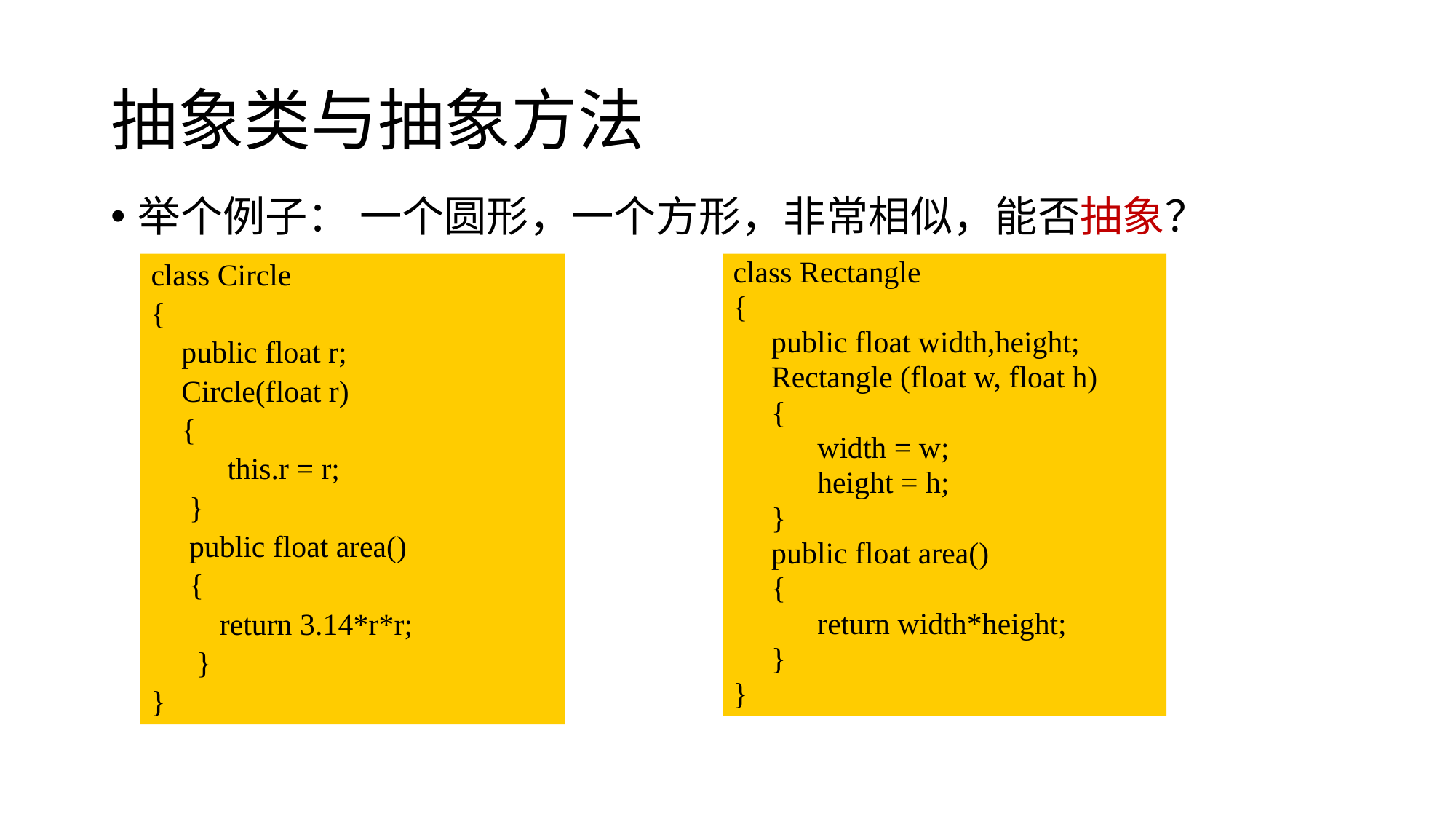

# 抽象类与抽象方法
举个例子： 一个圆形，一个方形，非常相似，能否抽象？
class Circle
{
    public float r;
    Circle(float r)
    {
          this.r = r;
     }
     public float area()
     {
         return 3.14*r*r;
      }
}
class Rectangle
{
     public float width,height;
     Rectangle (float w, float h)
     {
           width = w;
           height = h;
     }
     public float area()
     {
           return width*height;
     }
}